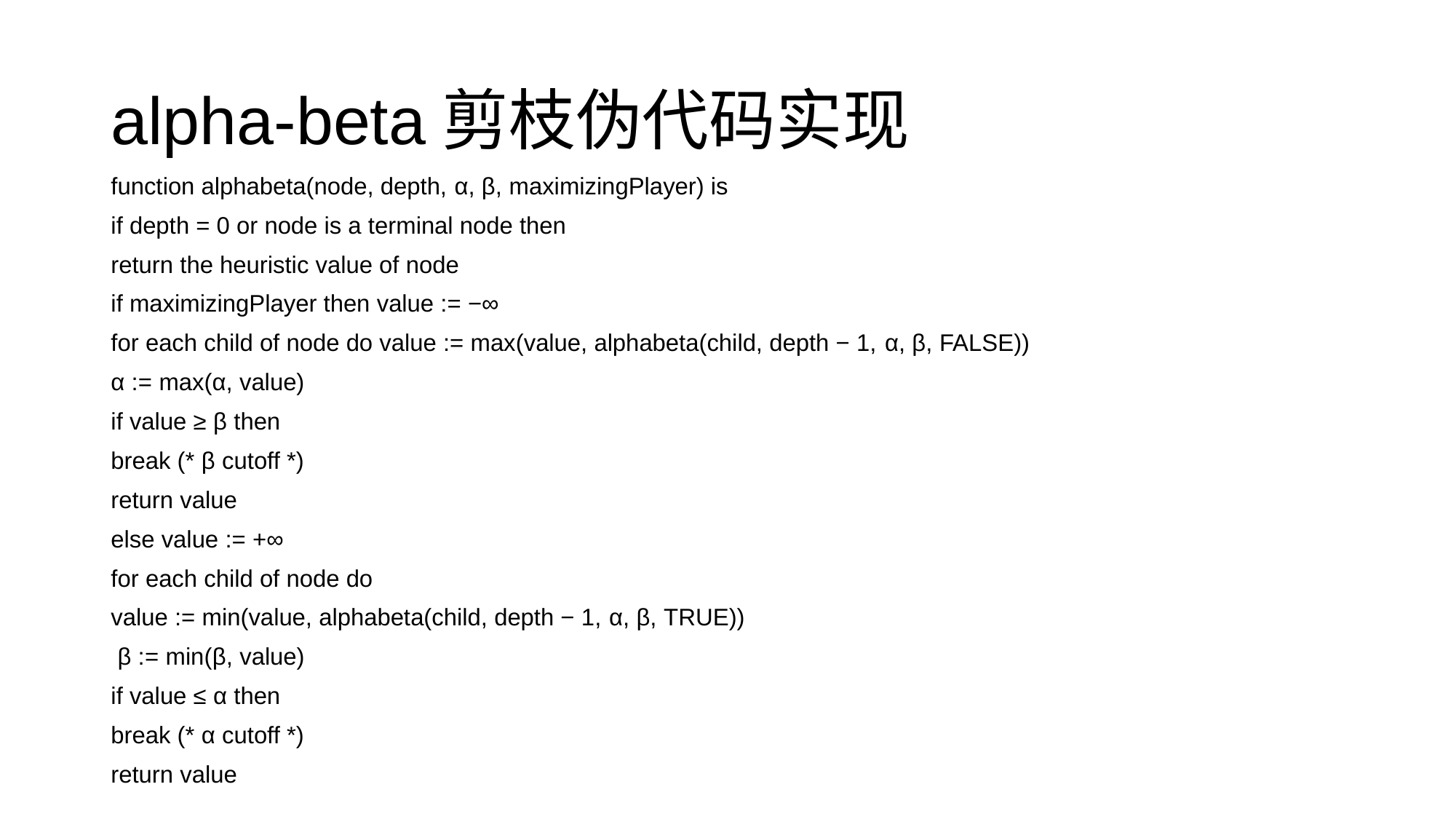

# alpha-beta剪枝伪代码实现
function alphabeta(node, depth, α, β, maximizingPlayer) is
if depth = 0 or node is a terminal node then
return the heuristic value of node
if maximizingPlayer then value := −∞
for each child of node do value := max(value, alphabeta(child, depth − 1, α, β, FALSE))
α := max(α, value)
if value ≥ β then
break (* β cutoff *)
return value
else value := +∞
for each child of node do
value := min(value, alphabeta(child, depth − 1, α, β, TRUE))
 β := min(β, value)
if value ≤ α then
break (* α cutoff *)
return value